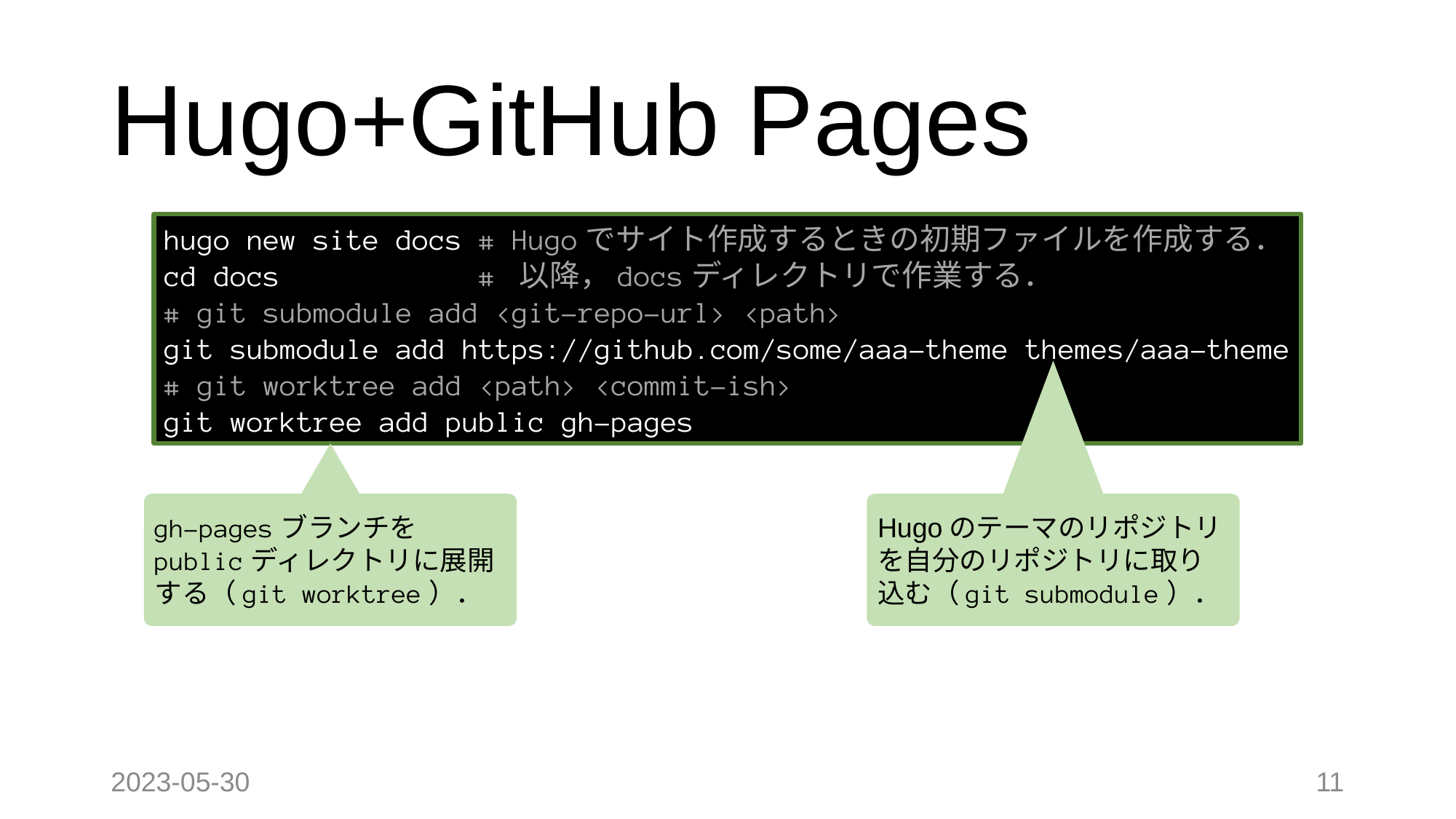

# Hugo+GitHub Pages
hugo new site docs # Hugoでサイト作成するときの初期ファイルを作成する．
cd docs            # 以降，docsディレクトリで作業する．
# git submodule add <git-repo-url> <path>
git submodule add https://github.com/some/aaa-theme themes/aaa-theme
# git worktree add <path> <commit-ish>
git worktree add public gh-pages

Hugoのテーマのリポジトリを自分のリポジトリに取り込む（git submodule）．

gh-pagesブランチをpublicディレクトリに展開する（git worktree）．
2023-05-30
11